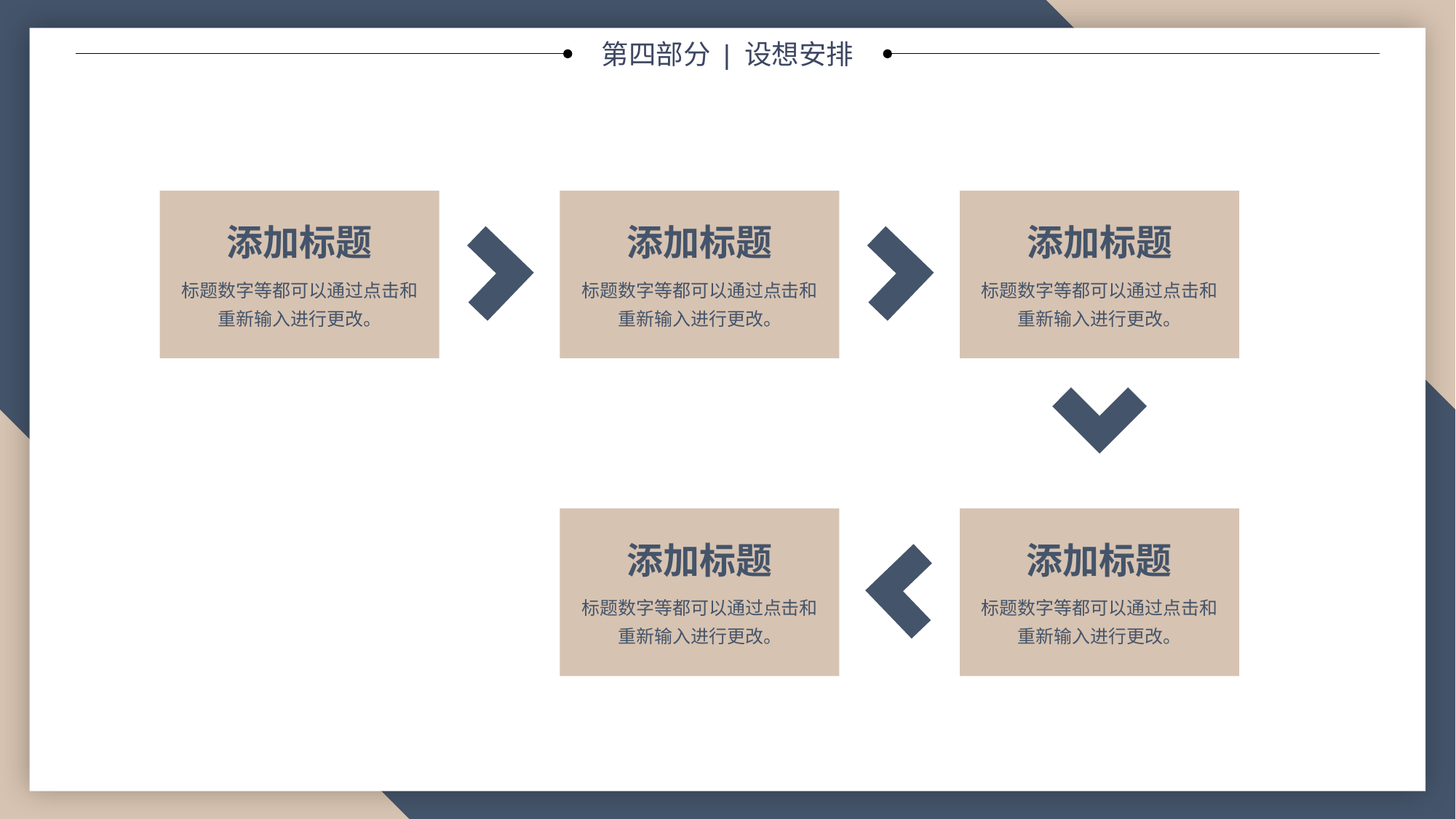

第四部分 | 设想安排

添加标题
标题数字等都可以通过点击和重新输入进行更改。

添加标题
标题数字等都可以通过点击和重新输入进行更改。

添加标题
标题数字等都可以通过点击和重新输入进行更改。

添加标题
标题数字等都可以通过点击和重新输入进行更改。

添加标题
标题数字等都可以通过点击和重新输入进行更改。